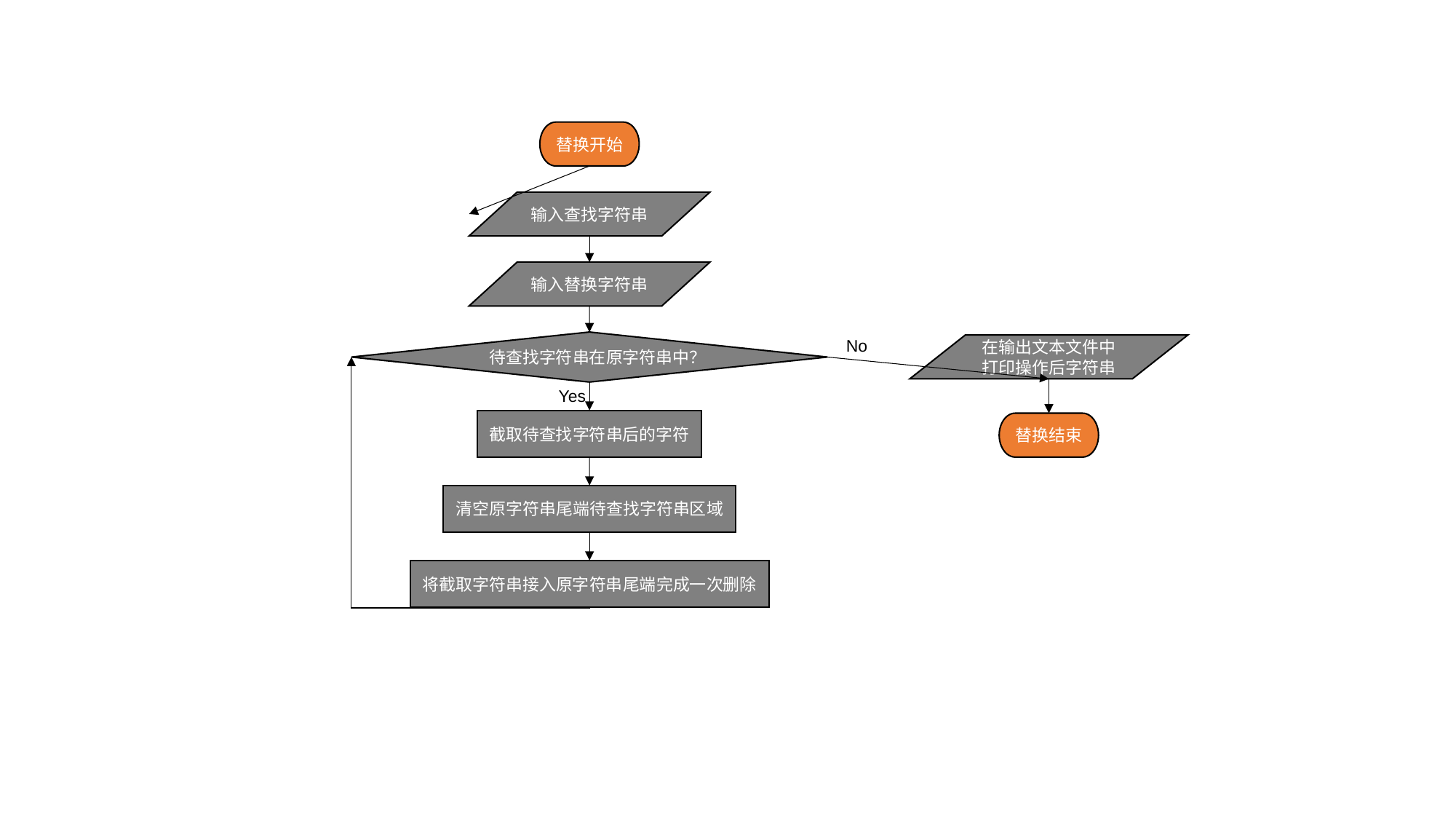

替换开始
输入查找字符串
输入替换字符串
待查找字符串在原字符串中？
在输出文本文件中打印操作后字符串
截取待查找字符串后的字符
替换结束
清空原字符串尾端待查找字符串区域
将截取字符串接入原字符串尾端完成一次删除
No
Yes